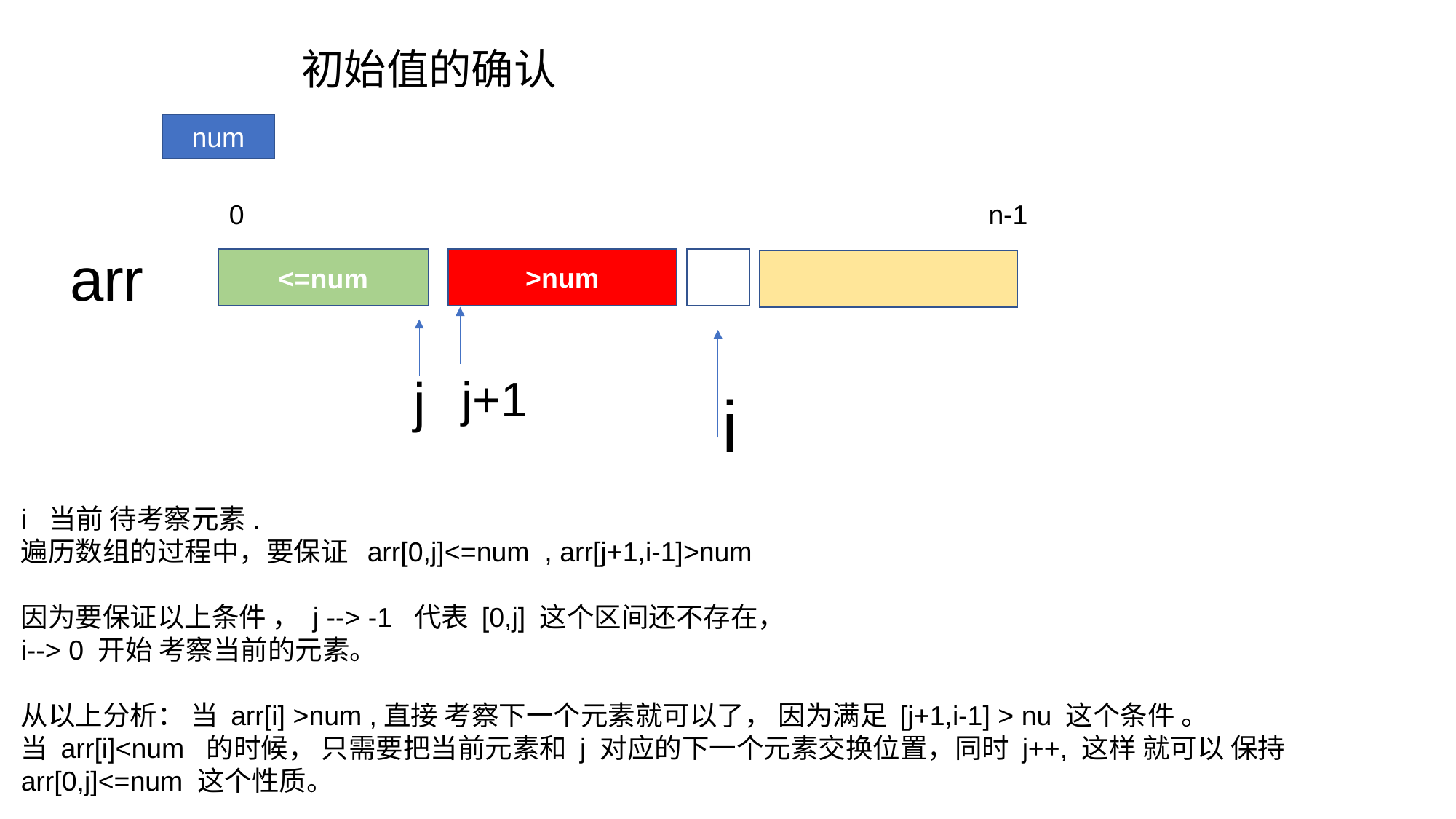

初始值的确认
num
0
n-1
arr
>num
<=num

j
j+1
i
i  当前 待考察元素.
遍历数组的过程中，要保证  arr[0,j]<=num  , arr[j+1,i-1]>num

因为要保证以上条件 ， j --> -1  代表 [0,j] 这个区间还不存在，
i--> 0 开始 考察当前的元素。

从以上分析： 当 arr[i] >num ,直接 考察下一个元素就可以了， 因为满足 [j+1,i-1] > nu 这个条件 。
当 arr[i]<num  的时候， 只需要把当前元素和 j 对应的下一个元素交换位置，同时 j++, 这样 就可以 保持arr[0,j]<=num 这个性质。